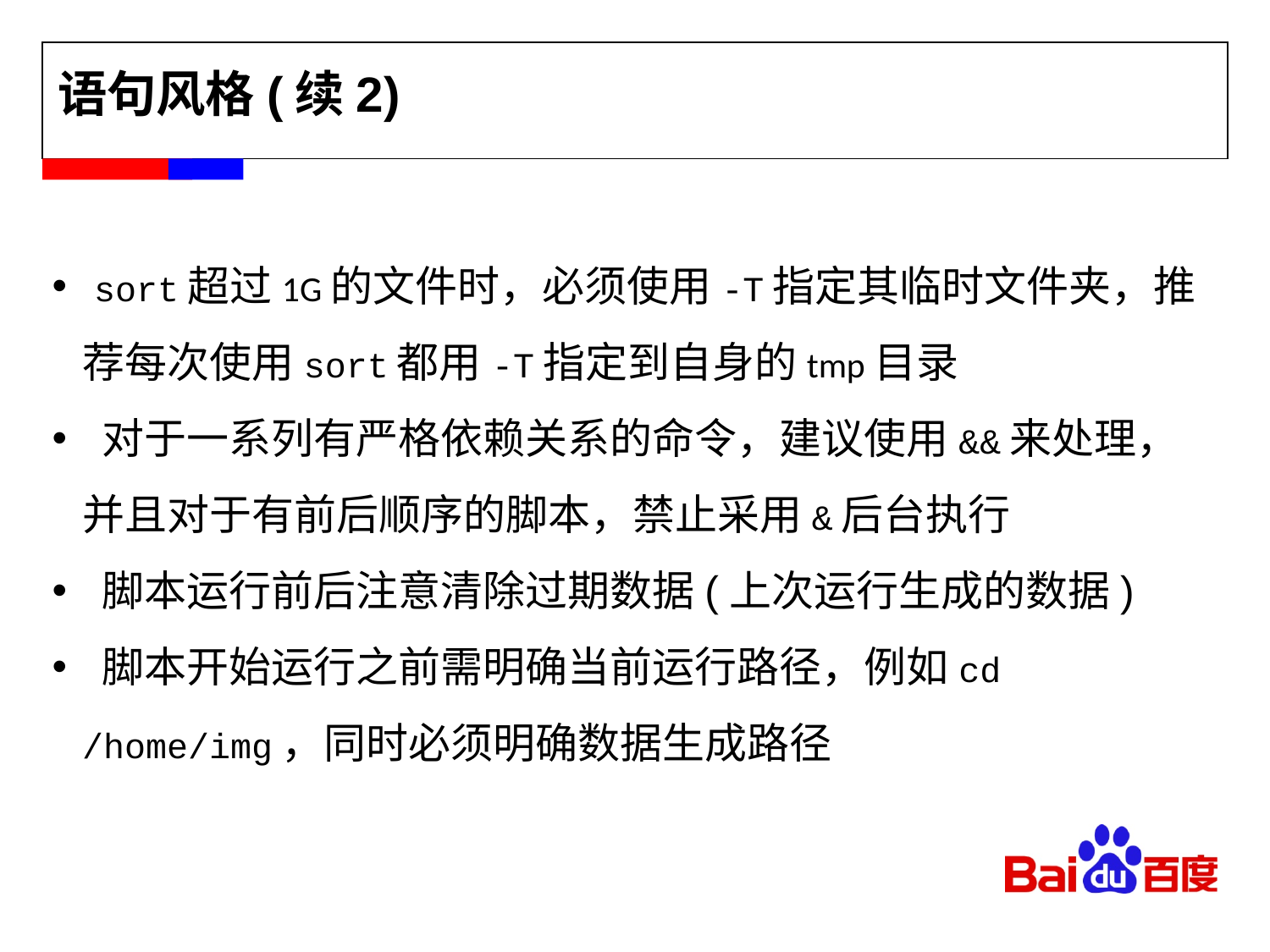

# 语句风格(续2)
 sort超过1G的文件时，必须使用-T指定其临时文件夹，推荐每次使用sort都用-T指定到自身的tmp目录
 对于一系列有严格依赖关系的命令，建议使用&&来处理，并且对于有前后顺序的脚本，禁止采用&后台执行
 脚本运行前后注意清除过期数据(上次运行生成的数据)
 脚本开始运行之前需明确当前运行路径，例如cd /home/img，同时必须明确数据生成路径